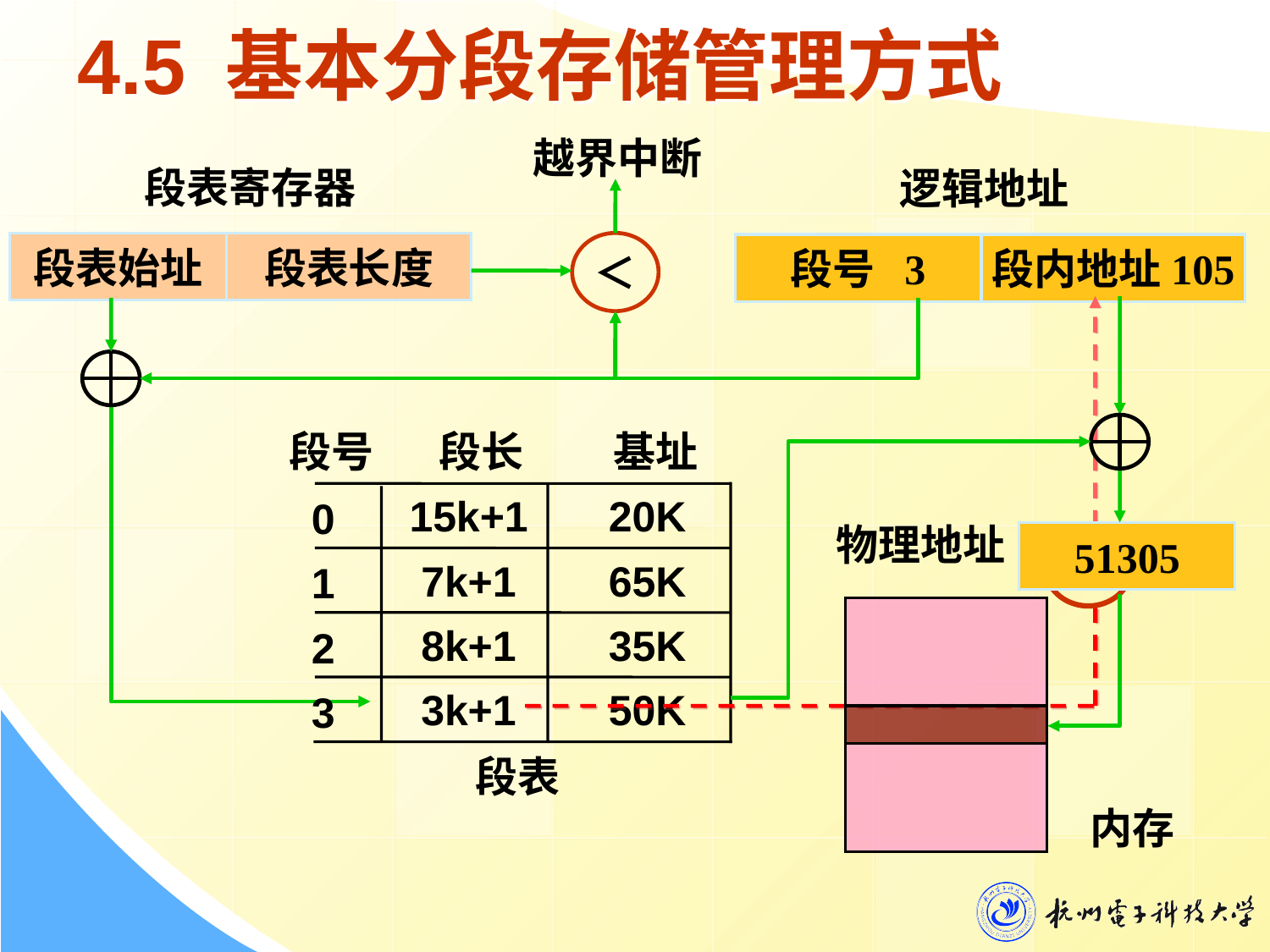

# 4.5 基本分段存储管理方式
越界中断
段表寄存器
段表始址
段表长度
逻辑地址
段号  3
段内地址105

＜

＜

物理地址
51305

段号
段长
基址

15k+1

20K

0

7k+1
65K
1

8k+1
35K
2

3k+1
50K
3

段表

内存